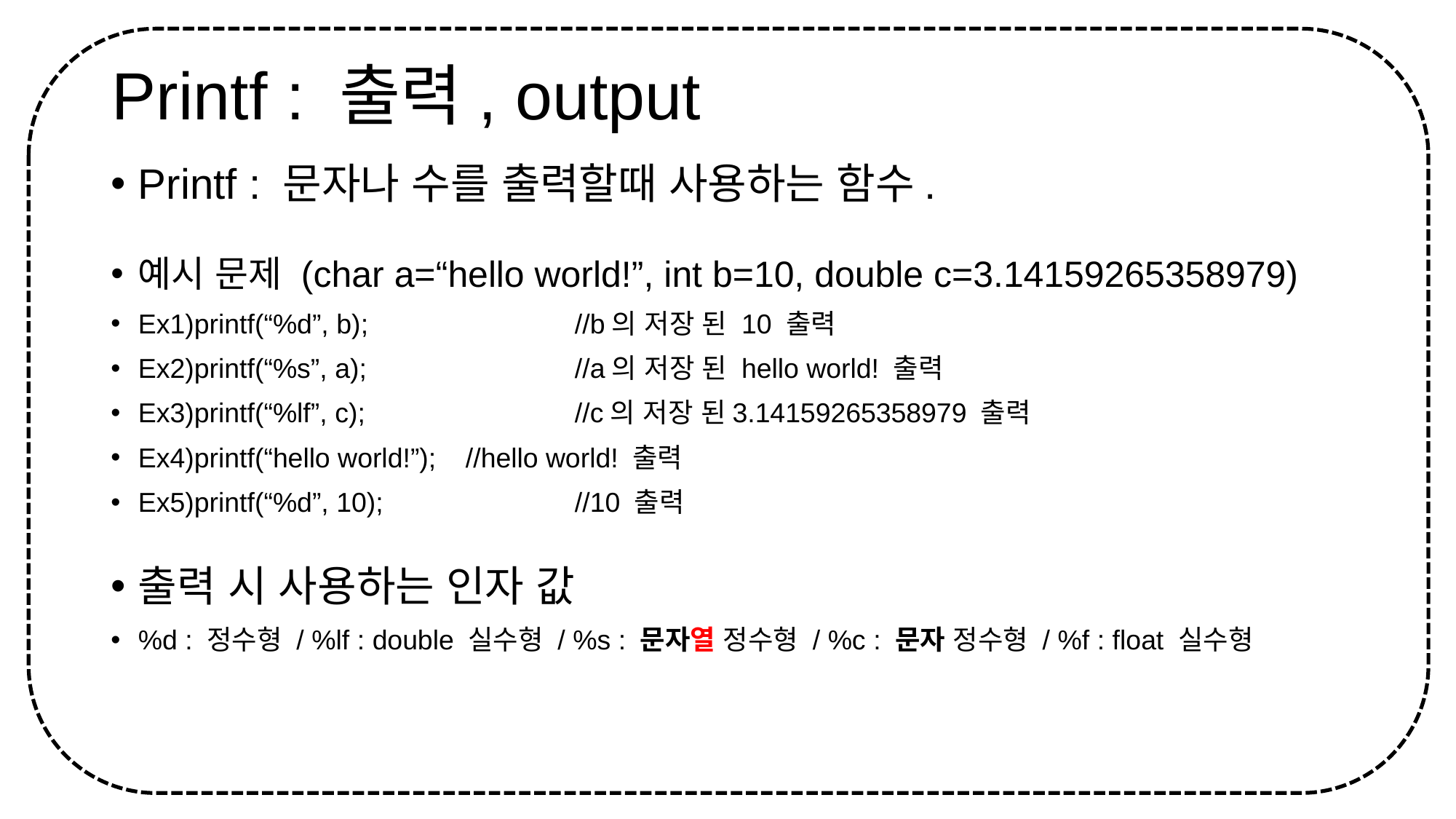

# Printf : 출력, output
Printf : 문자나 수를 출력할때 사용하는 함수.

예시 문제 (char a=“hello world!”, int b=10, double c=3.14159265358979)
Ex1)printf(“%d”, b);		//b의 저장 된 10 출력
Ex2)printf(“%s”, a);		//a의 저장 된 hello world! 출력
Ex3)printf(“%lf”, c);		//c의 저장 된3.14159265358979 출력
Ex4)printf(“hello world!”);	//hello world! 출력
Ex5)printf(“%d”, 10);		//10 출력

출력 시 사용하는 인자 값
%d : 정수형 / %lf : double 실수형 / %s : 문자열 정수형 / %c : 문자 정수형 / %f : float 실수형